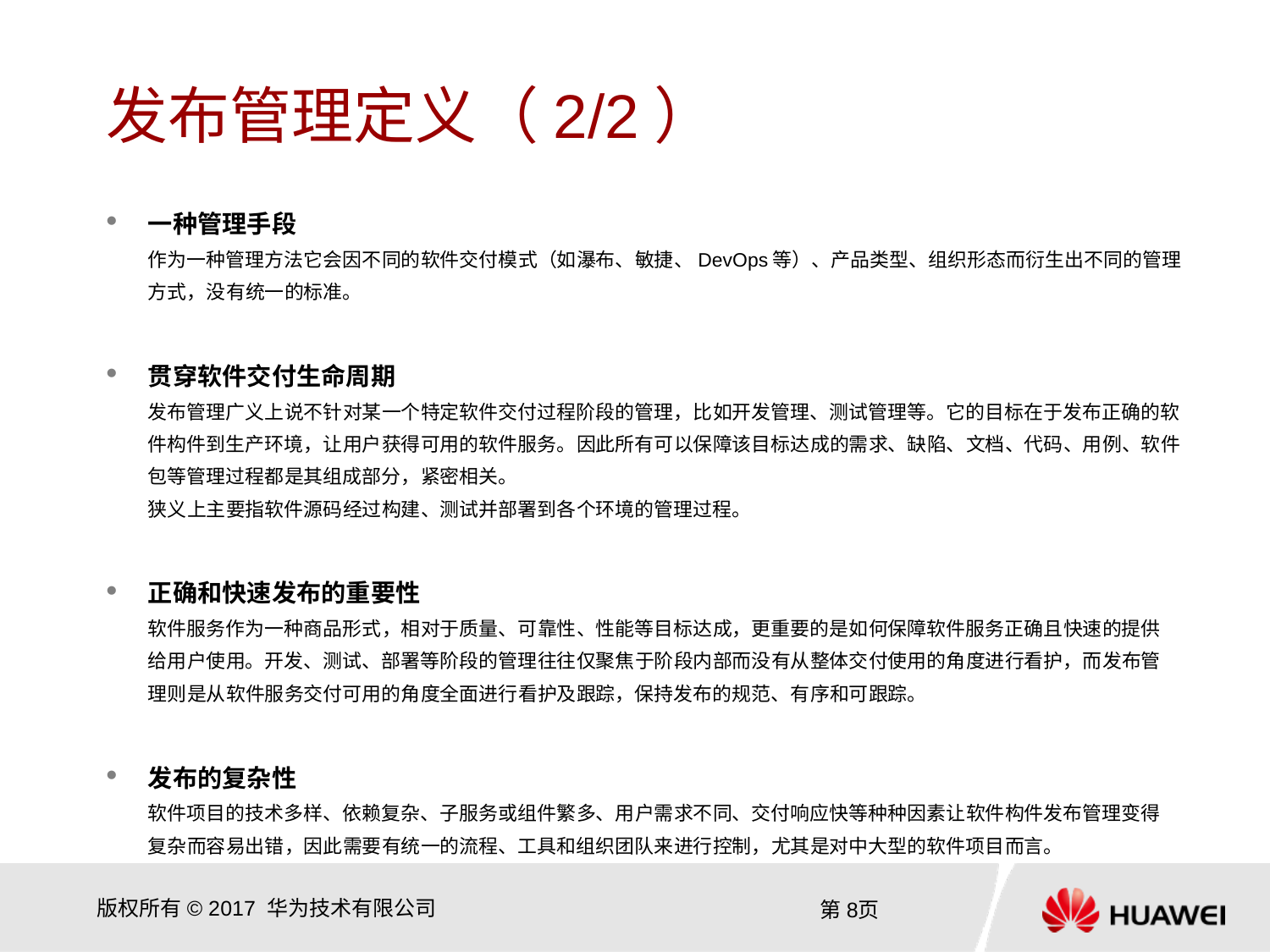

# 发布管理定义（2/2）
一种管理手段
作为一种管理方法它会因不同的软件交付模式（如瀑布、敏捷、DevOps等）、产品类型、组织形态而衍生出不同的管理方式，没有统一的标准。

贯穿软件交付生命周期
发布管理广义上说不针对某一个特定软件交付过程阶段的管理，比如开发管理、测试管理等。它的目标在于发布正确的软件构件到生产环境，让用户获得可用的软件服务。因此所有可以保障该目标达成的需求、缺陷、文档、代码、用例、软件包等管理过程都是其组成部分，紧密相关。
狭义上主要指软件源码经过构建、测试并部署到各个环境的管理过程。

正确和快速发布的重要性
软件服务作为一种商品形式，相对于质量、可靠性、性能等目标达成，更重要的是如何保障软件服务正确且快速的提供
给用户使用。开发、测试、部署等阶段的管理往往仅聚焦于阶段内部而没有从整体交付使用的角度进行看护，而发布管
理则是从软件服务交付可用的角度全面进行看护及跟踪，保持发布的规范、有序和可跟踪。

发布的复杂性
软件项目的技术多样、依赖复杂、子服务或组件繁多、用户需求不同、交付响应快等种种因素让软件构件发布管理变得
复杂而容易出错，因此需要有统一的流程、工具和组织团队来进行控制，尤其是对中大型的软件项目而言。